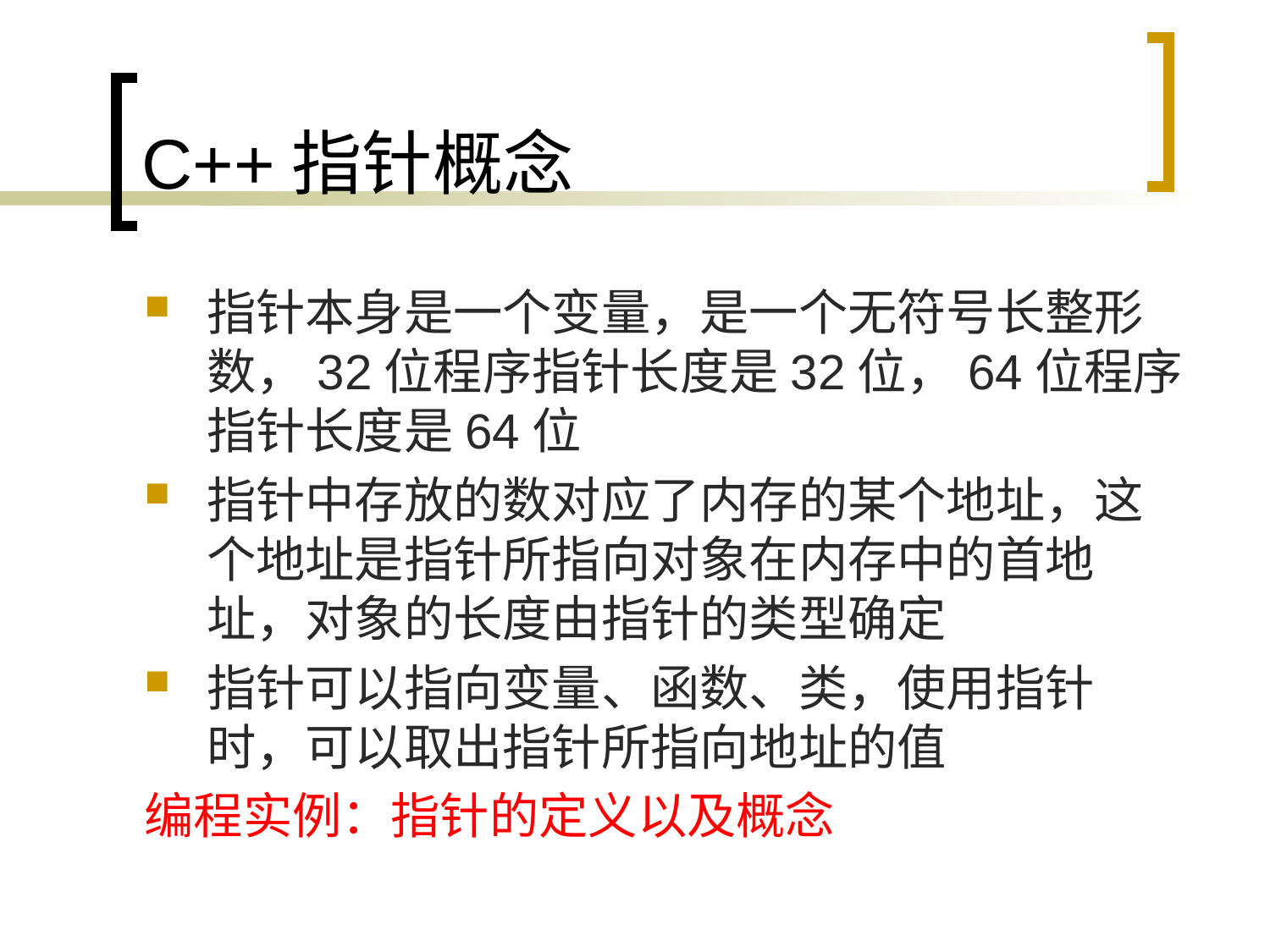

# C++指针概念
指针本身是一个变量，是一个无符号长整形数，32位程序指针长度是32位，64位程序指针长度是64位
指针中存放的数对应了内存的某个地址，这个地址是指针所指向对象在内存中的首地址，对象的长度由指针的类型确定
指针可以指向变量、函数、类，使用指针时，可以取出指针所指向地址的值
编程实例：指针的定义以及概念